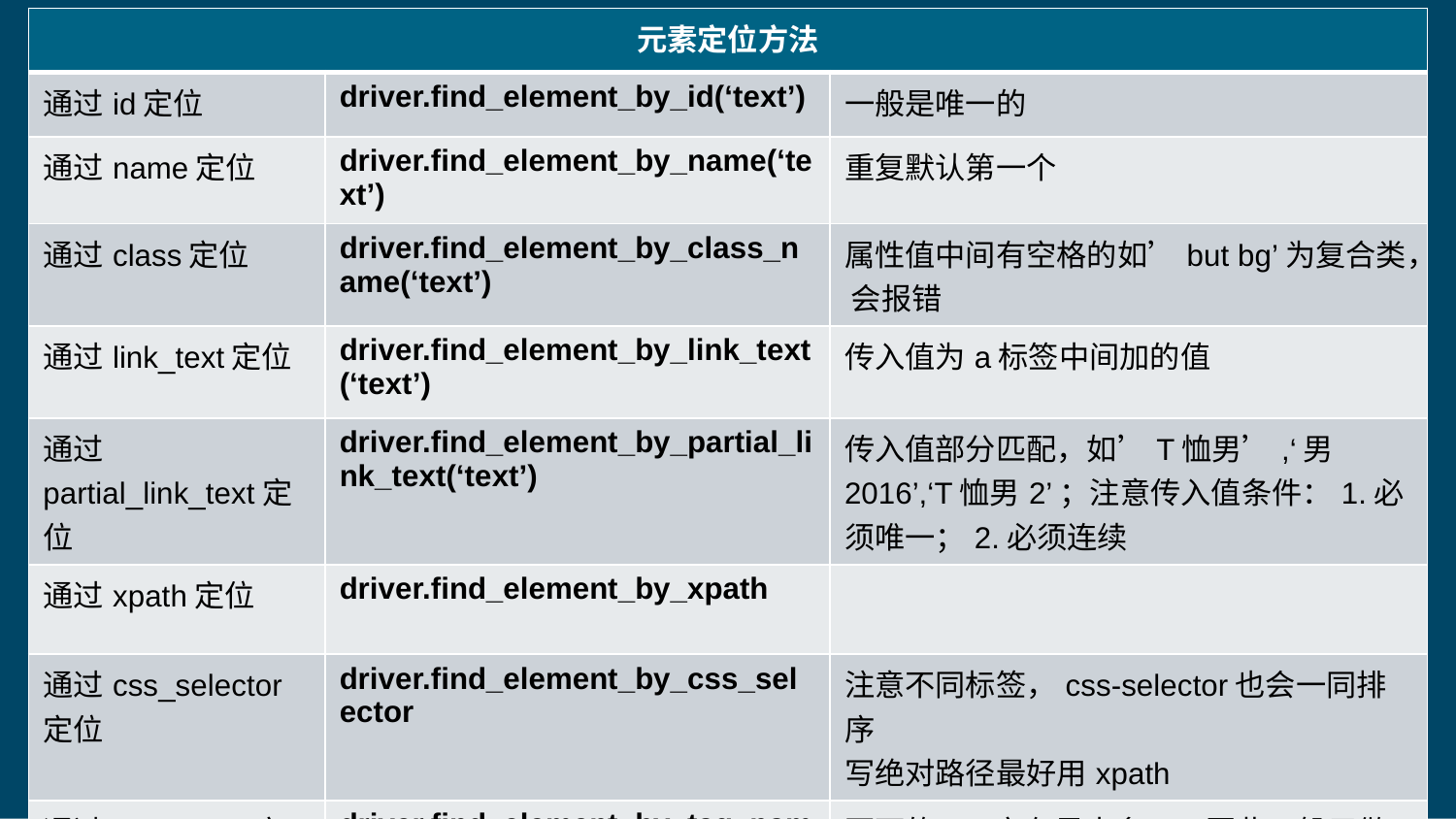

| 元素定位方法 | 方法 |  |
| --- | --- | --- |
| 通过id定位 | driver.find\_element\_by\_id(‘text’) | 一般是唯一的 |
| 通过name定位 | driver.find\_element\_by\_name(‘text’) | 重复默认第一个 |
| 通过class定位 | driver.find\_element\_by\_class\_name(‘text’) | 属性值中间有空格的如’but bg’为复合类， 会报错 |
| 通过link\_text定位 | driver.find\_element\_by\_link\_text(‘text’) | 传入值为a标签中间加的值 |
| 通过partial\_link\_text定位 | driver.find\_element\_by\_partial\_link\_text(‘text’) | 传入值部分匹配，如’T恤男’,‘男2016’,‘T恤男2’；注意传入值条件：1.必须唯一；2.必须连续 |
| 通过xpath定位 | driver.find\_element\_by\_xpath |  |
| 通过css\_selector定位 | driver.find\_element\_by\_css\_selector | 注意不同标签，css-selector也会一同排序 写绝对路径最好用xpath |
| 通过tag\_name定位 | driver.find\_element\_by\_tag\_name | 页面的tag实在是太多了，因此一般用做计数标签数量 |